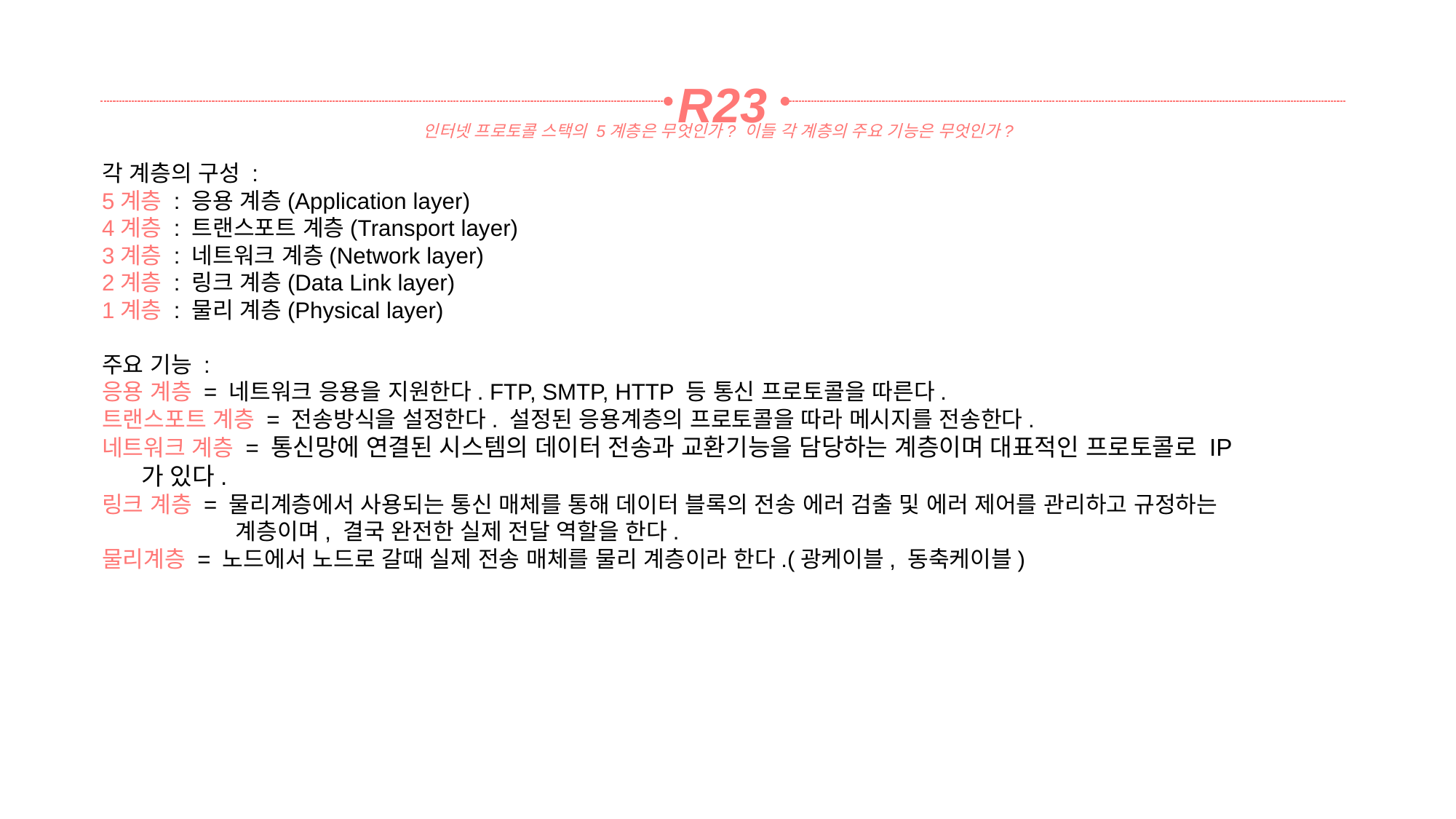

R23
인터넷 프로토콜 스택의 5계층은 무엇인가? 이들 각 계층의 주요 기능은 무엇인가?
각 계층의 구성 :
5계층 : 응용 계층(Application layer)
4계층 : 트랜스포트 계층(Transport layer)
3계층 : 네트워크 계층(Network layer)
2계층 : 링크 계층(Data Link layer)
1계층 : 물리 계층(Physical layer)

주요 기능 :
응용 계층 = 네트워크 응용을 지원한다. FTP, SMTP, HTTP 등 통신 프로토콜을 따른다.
트랜스포트 계층 = 전송방식을 설정한다. 설정된 응용계층의 프로토콜을 따라 메시지를 전송한다.
네트워크 계층 = 통신망에 연결된 시스템의 데이터 전송과 교환기능을 담당하는 계층이며 대표적인 프로토콜로 IP	          가 있다.
링크 계층 = 물리계층에서 사용되는 통신 매체를 통해 데이터 블록의 전송 에러 검출 및 에러 제어를 관리하고 규정하는
	   계층이며, 결국 완전한 실제 전달 역할을 한다.
물리계층 = 노드에서 노드로 갈때 실제 전송 매체를 물리 계층이라 한다.(광케이블, 동축케이블)